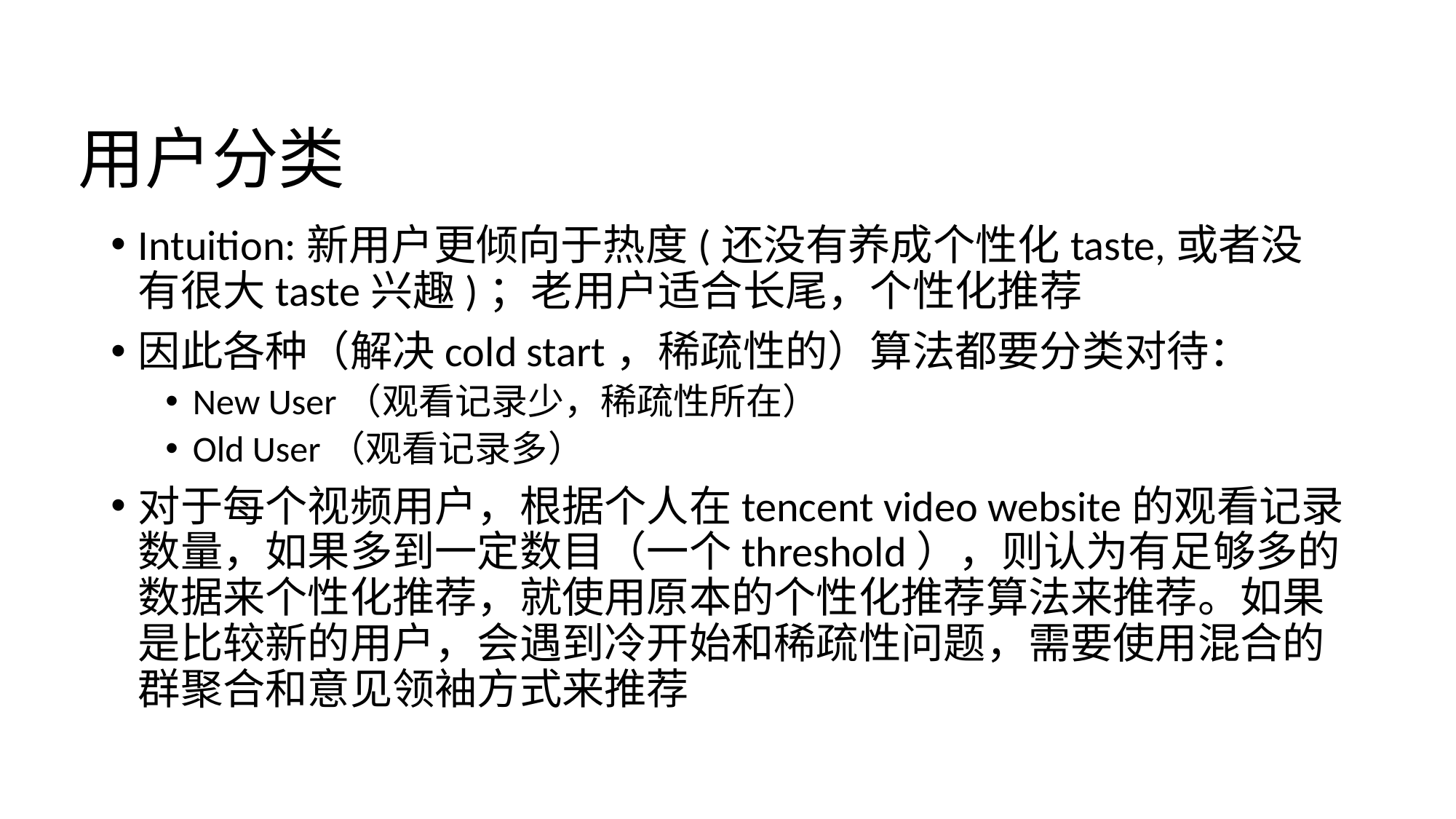

# 用户分类
Intuition:新用户更倾向于热度(还没有养成个性化taste,或者没有很大taste兴趣)；老用户适合长尾，个性化推荐
因此各种（解决cold start，稀疏性的）算法都要分类对待：
New User（观看记录少，稀疏性所在）
Old User（观看记录多）
对于每个视频用户，根据个人在tencent video website的观看记录数量，如果多到一定数目（一个threshold），则认为有足够多的数据来个性化推荐，就使用原本的个性化推荐算法来推荐。如果是比较新的用户，会遇到冷开始和稀疏性问题，需要使用混合的群聚合和意见领袖方式来推荐